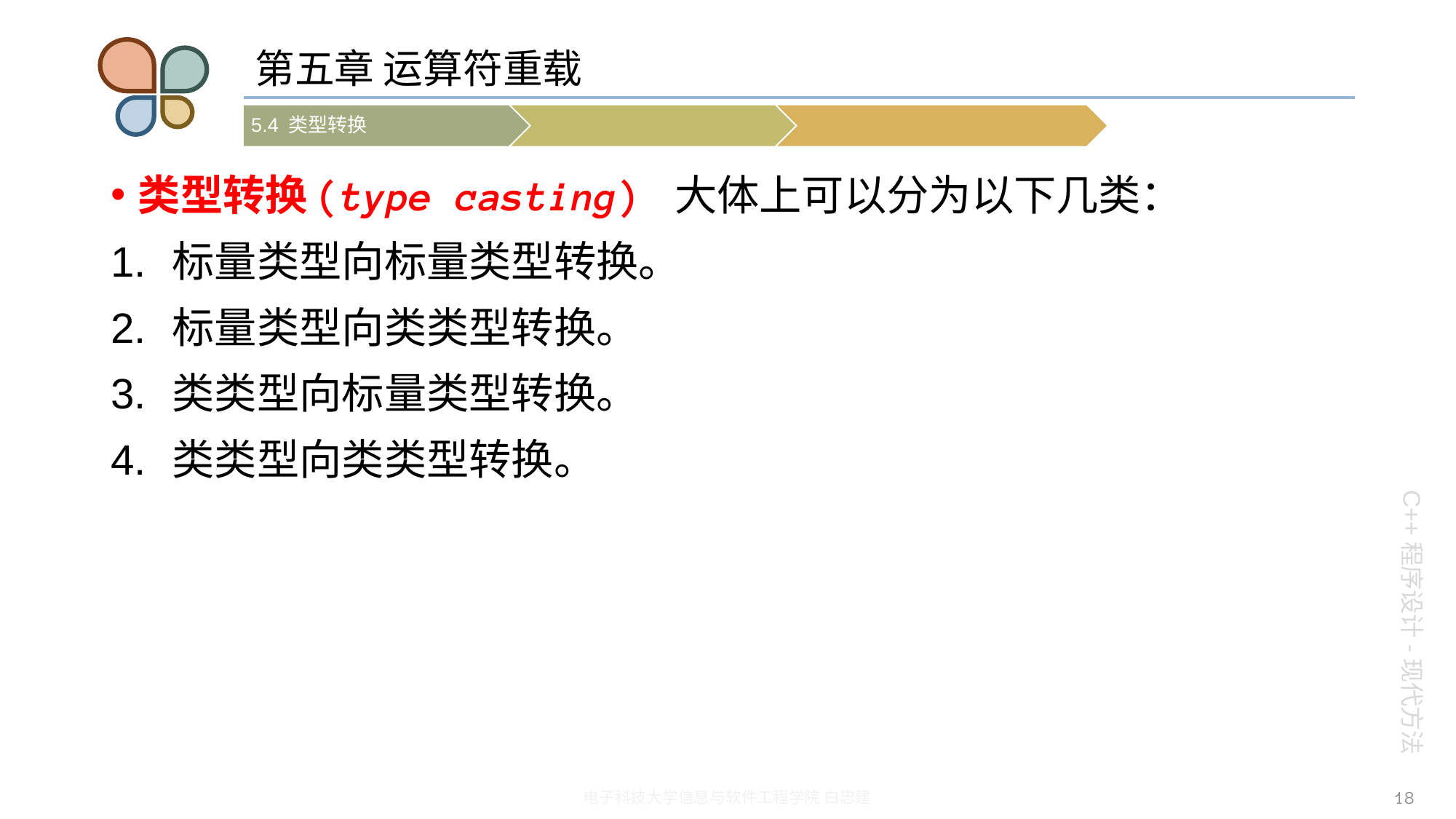

# 第五章 运算符重载
5.4 类型转换

类型转换(type casting) 大体上可以分为以下几类：
标量类型向标量类型转换。
标量类型向类类型转换。
类类型向标量类型转换。
类类型向类类型转换。

18